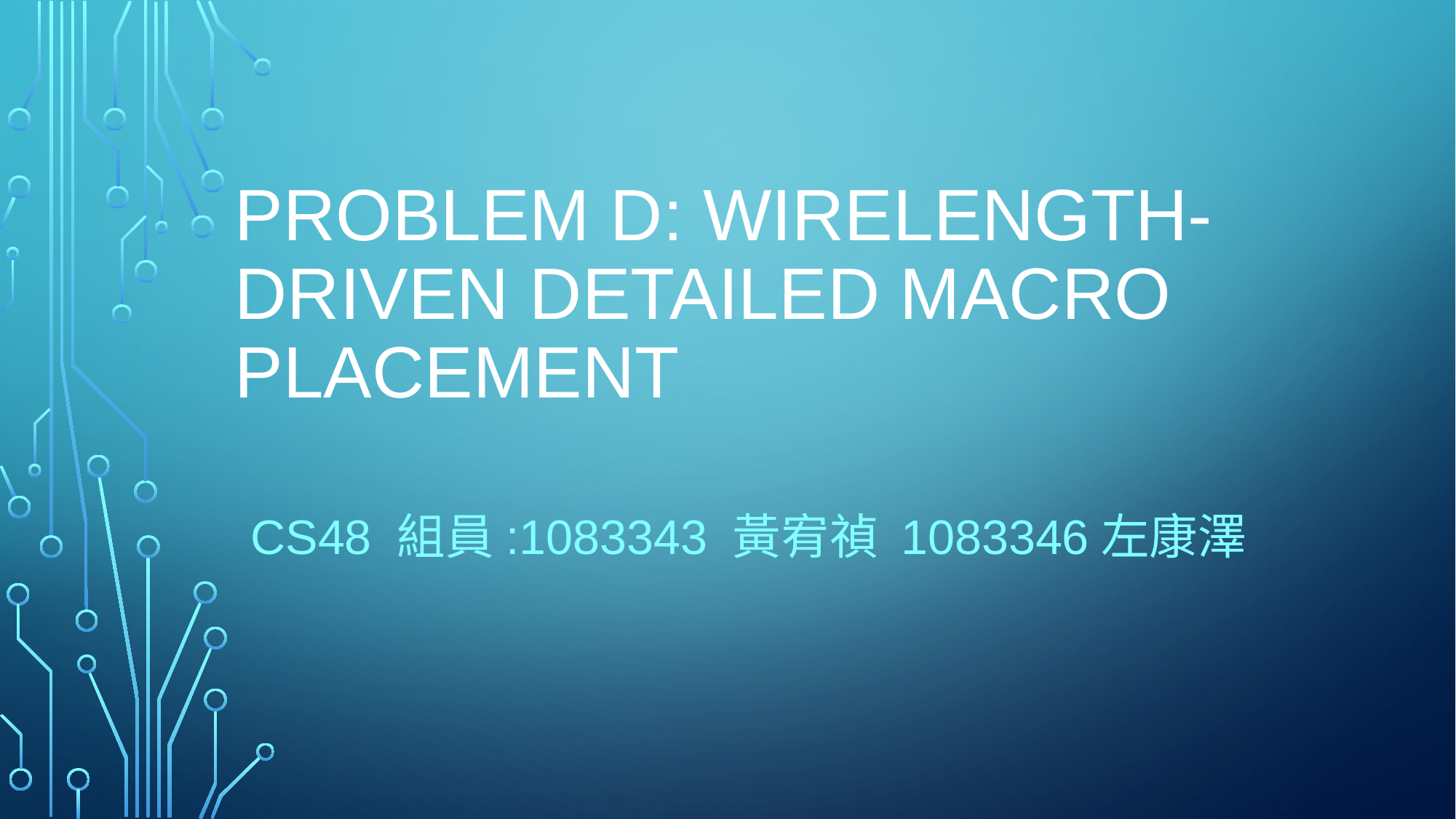

# Problem D: Wirelength-Driven Detailed Macro Placement

CS48 組員:1083343 黃宥禎 1083346左康澤